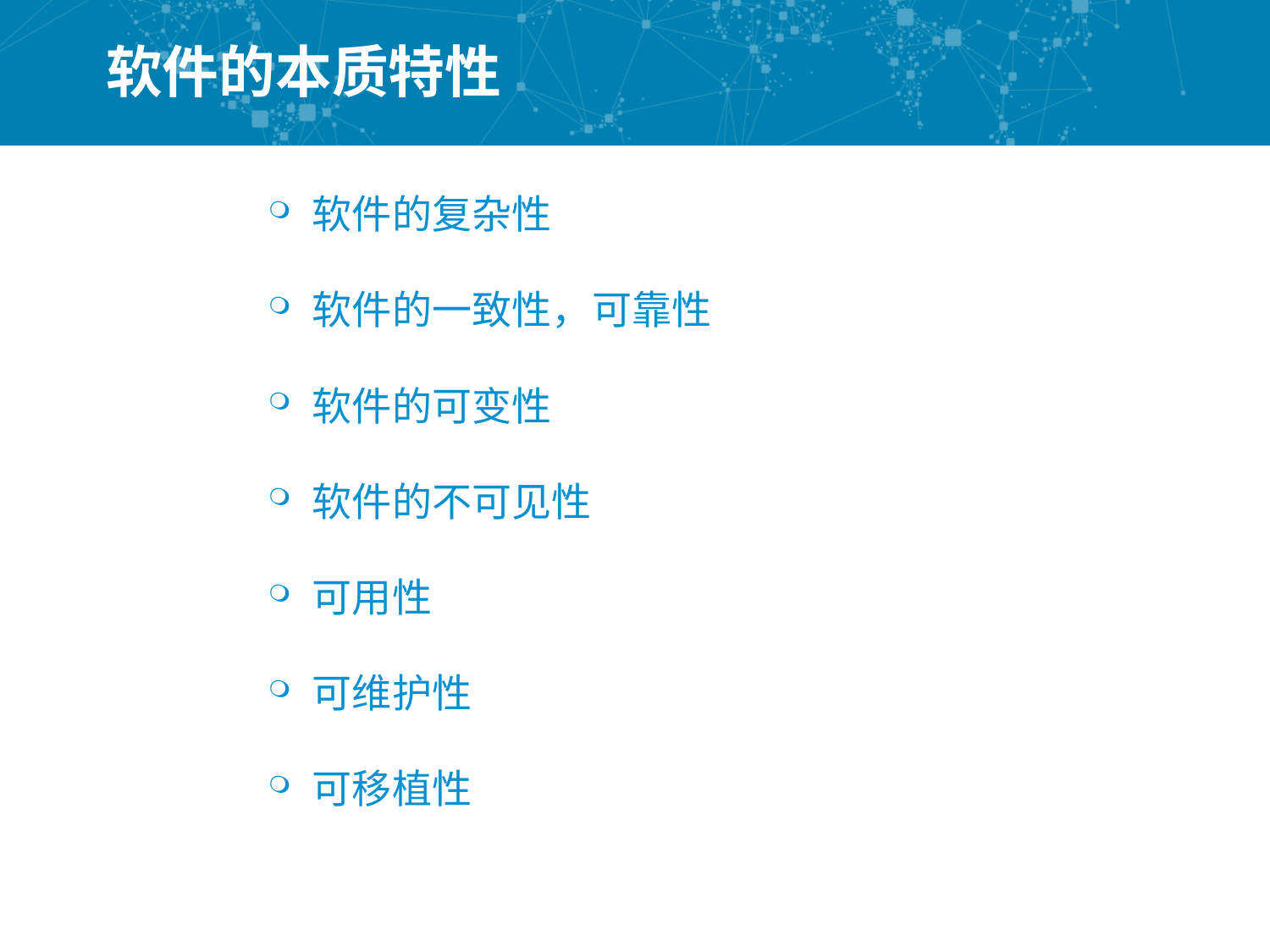

# 软件的本质特性
软件的复杂性

软件的一致性，可靠性

软件的可变性

软件的不可见性

可用性

可维护性

可移植性
7